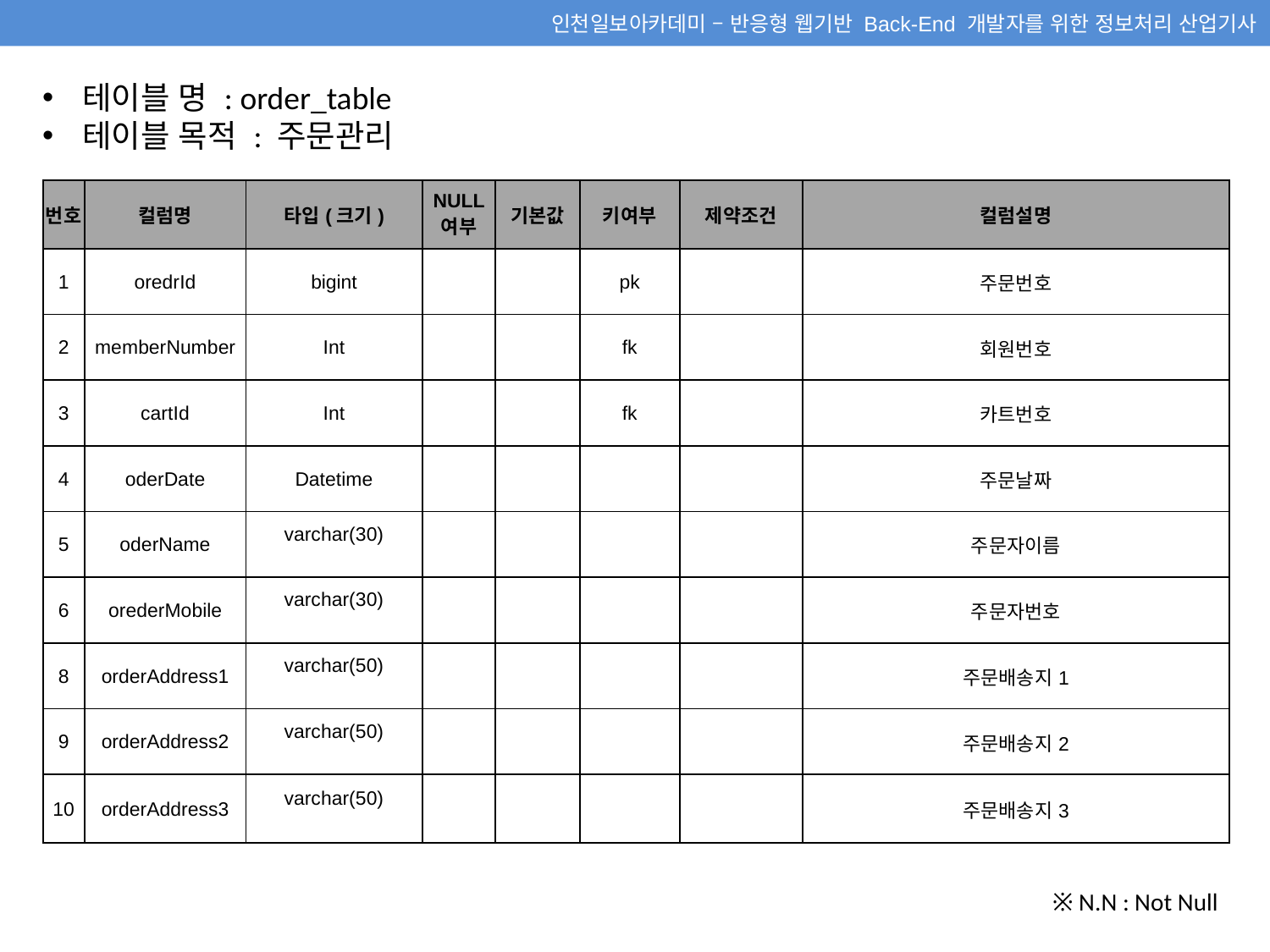

테이블 명 : order_table
테이블 목적 : 주문관리
| 번호 | 컬럼명 | 타입(크기) | NULL 여부 | 기본값 | 키여부 | 제약조건 | 컬럼설명 |
| --- | --- | --- | --- | --- | --- | --- | --- |
| 1 | oredrId | bigint |  |  | pk |  | 주문번호 |
| 2 | memberNumber | Int |  |  | fk |  | 회원번호 |
| 3 | cartId | Int |  |  | fk |  | 카트번호 |
| 4 | oderDate | Datetime |  |  |  |  | 주문날짜 |
| 5 | oderName | varchar(30) |  |  |  |  | 주문자이름 |
| 6 | orederMobile | varchar(30) |  |  |  |  | 주문자번호 |
| 8 | orderAddress1 | varchar(50) |  |  |  |  | 주문배송지1 |
| 9 | orderAddress2 | varchar(50) |  |  |  |  | 주문배송지2 |
| 10 | orderAddress3 | varchar(50) |  |  |  |  | 주문배송지3 |
※ N.N : Not Null